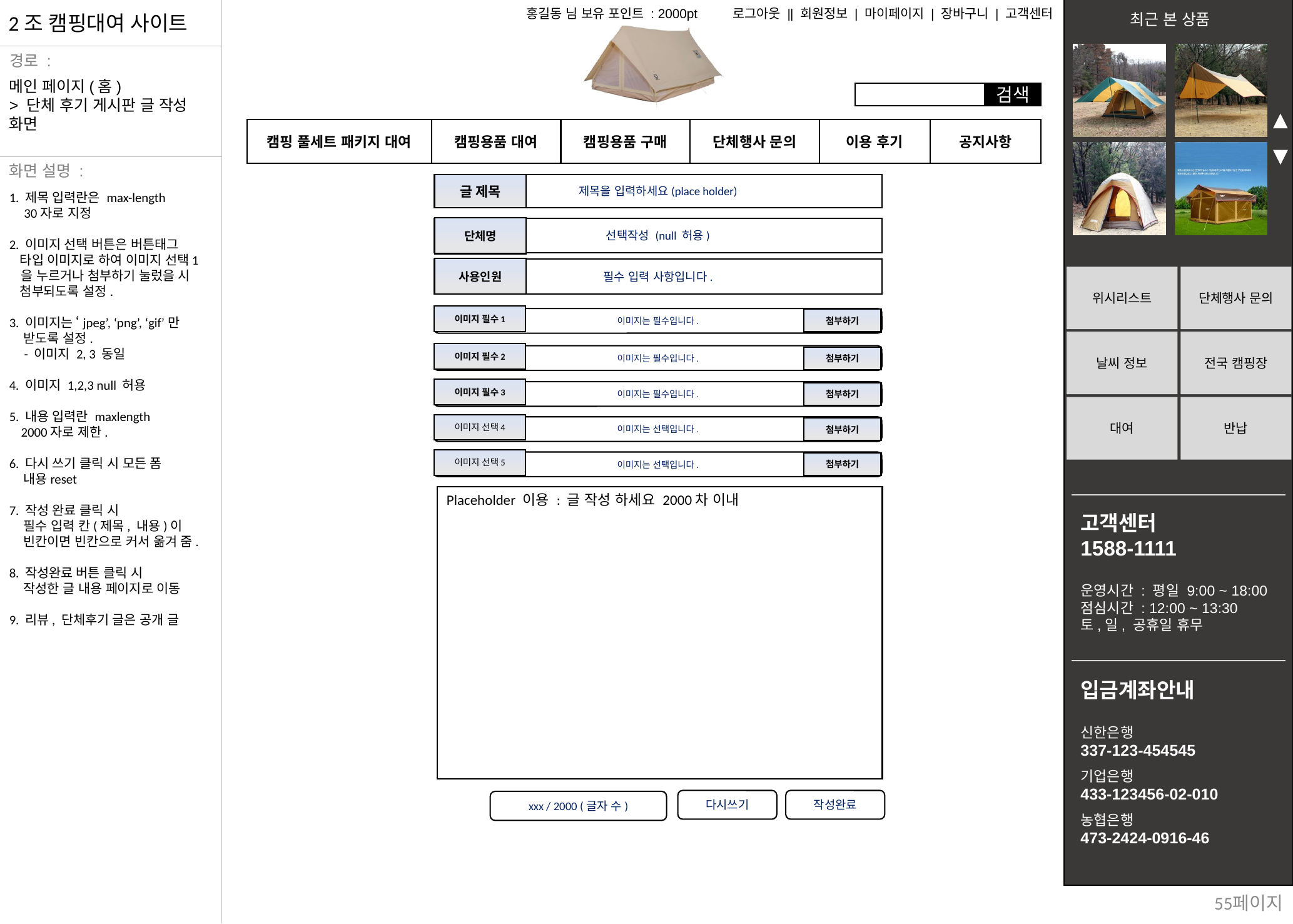

메인 페이지(홈)
> 단체 후기 게시판 글 작성 화면
제목을 입력하세요(place holder)
글 제목
단체명
선택작성 (null 허용)
사용인원
필수 입력 사항입니다.
이미지 필수1
이미지는 필수입니다.
첨부하기
이미지 필수2
이미지는 필수입니다.
첨부하기
이미지 필수3
이미지는 필수입니다.
첨부하기
이미지 선택4
이미지는 선택입니다.
첨부하기
이미지 선택5
이미지는 선택입니다.
첨부하기
Placeholder 이용 : 글 작성 하세요 2000차 이내
다시쓰기
작성완료
xxx / 2000 (글자 수)
1. 제목 입력란은 max-length
     30자로 지정

2. 이미지 선택 버튼은 버튼태그
   타입 이미지로 하여 이미지 선택1
   을 누르거나 첨부하기 눌렀을 시
   첨부되도록 설정.

3. 이미지는 ‘jpeg’, ‘png’, ‘gif’만
    받도록 설정.
     - 이미지 2, 3 동일

4. 이미지 1,2,3 null 허용

5. 내용 입력란 maxlength
    2000자로 제한.

6. 다시 쓰기 클릭 시 모든 폼
    내용reset

7. 작성 완료 클릭 시
    필수 입력 칸(제목, 내용)이
    빈칸이면 빈칸으로 커서 옮겨 줌.

8. 작성완료 버튼 클릭 시
    작성한 글 내용 페이지로 이동

9. 리뷰, 단체후기 글은 공개 글